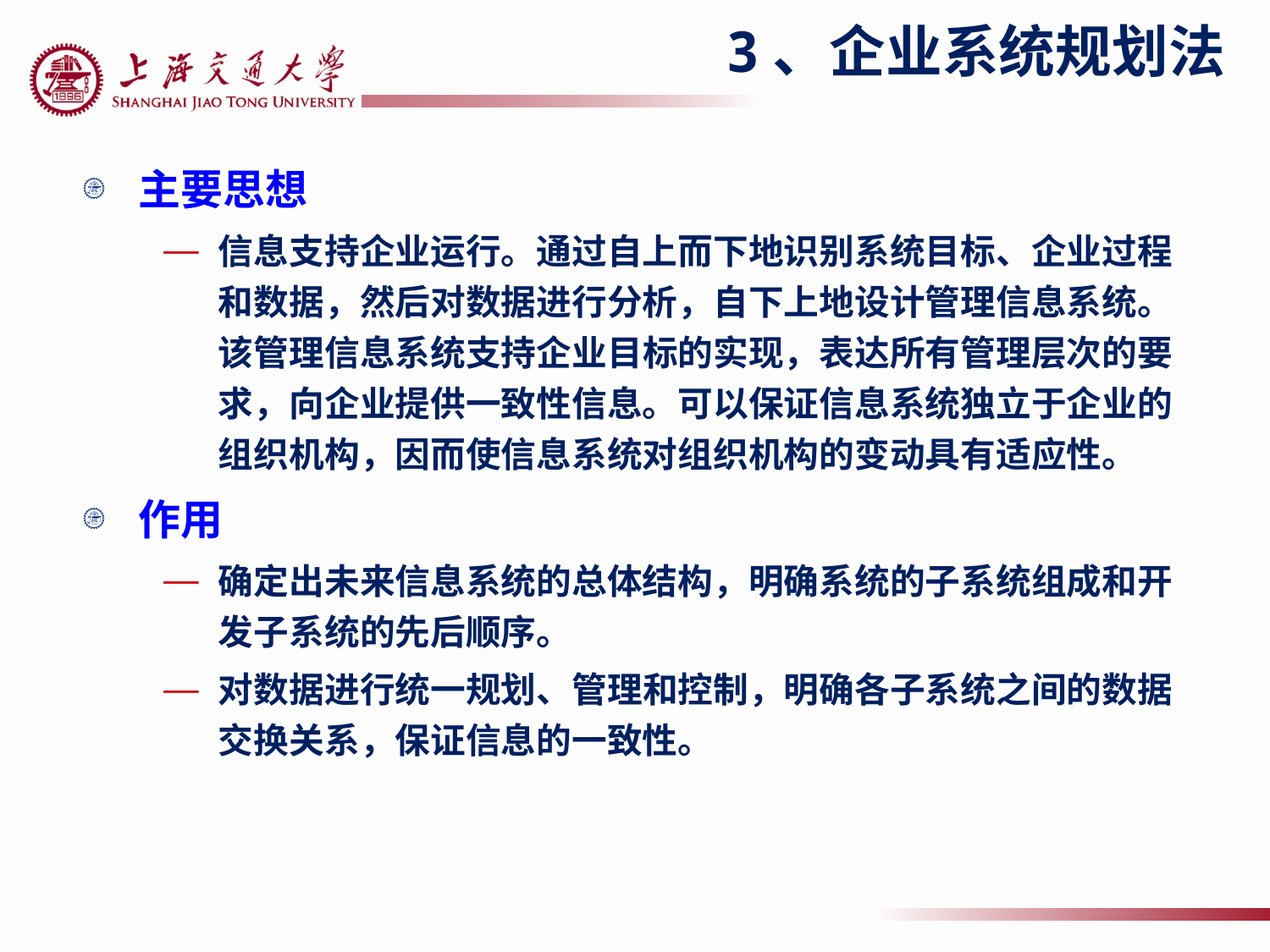

# 3、企业系统规划法
主要思想
信息支持企业运行。通过自上而下地识别系统目标、企业过程和数据，然后对数据进行分析，自下上地设计管理信息系统。该管理信息系统支持企业目标的实现，表达所有管理层次的要求，向企业提供一致性信息。可以保证信息系统独立于企业的组织机构，因而使信息系统对组织机构的变动具有适应性。
作用
确定出未来信息系统的总体结构，明确系统的子系统组成和开发子系统的先后顺序。
对数据进行统一规划、管理和控制，明确各子系统之间的数据交换关系，保证信息的一致性。
52